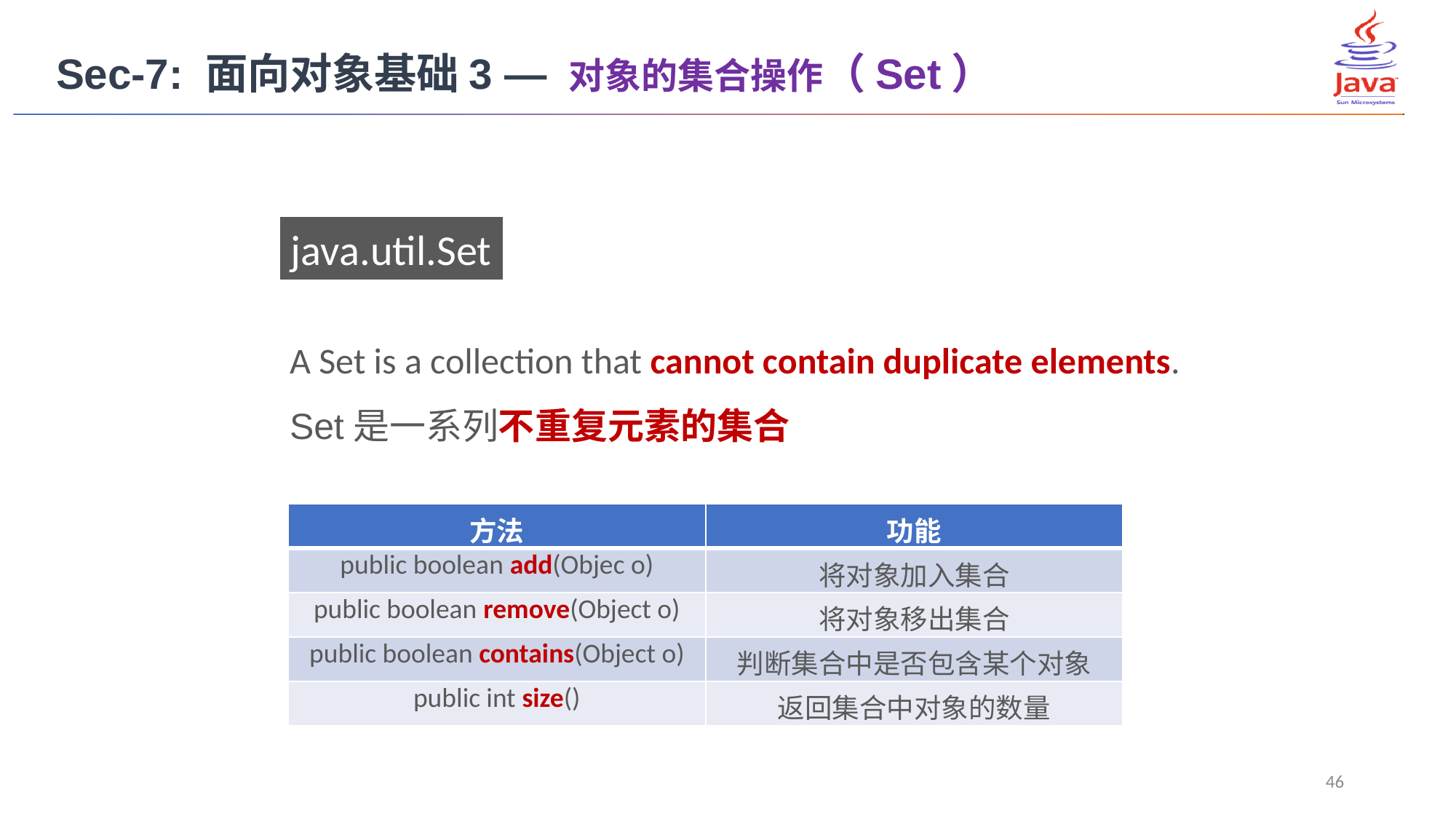

Sec-7: 面向对象基础3 — 对象的集合操作（Set）
java.util.Set
A Set is a collection that cannot contain duplicate elements.
Set是一系列不重复元素的集合
| 方法 | 功能 |
| --- | --- |
| public boolean add(Objec o) | 将对象加入集合 |
| public boolean remove(Object o) | 将对象移出集合 |
| public boolean contains(Object o) | 判断集合中是否包含某个对象 |
| public int size() | 返回集合中对象的数量 |
46